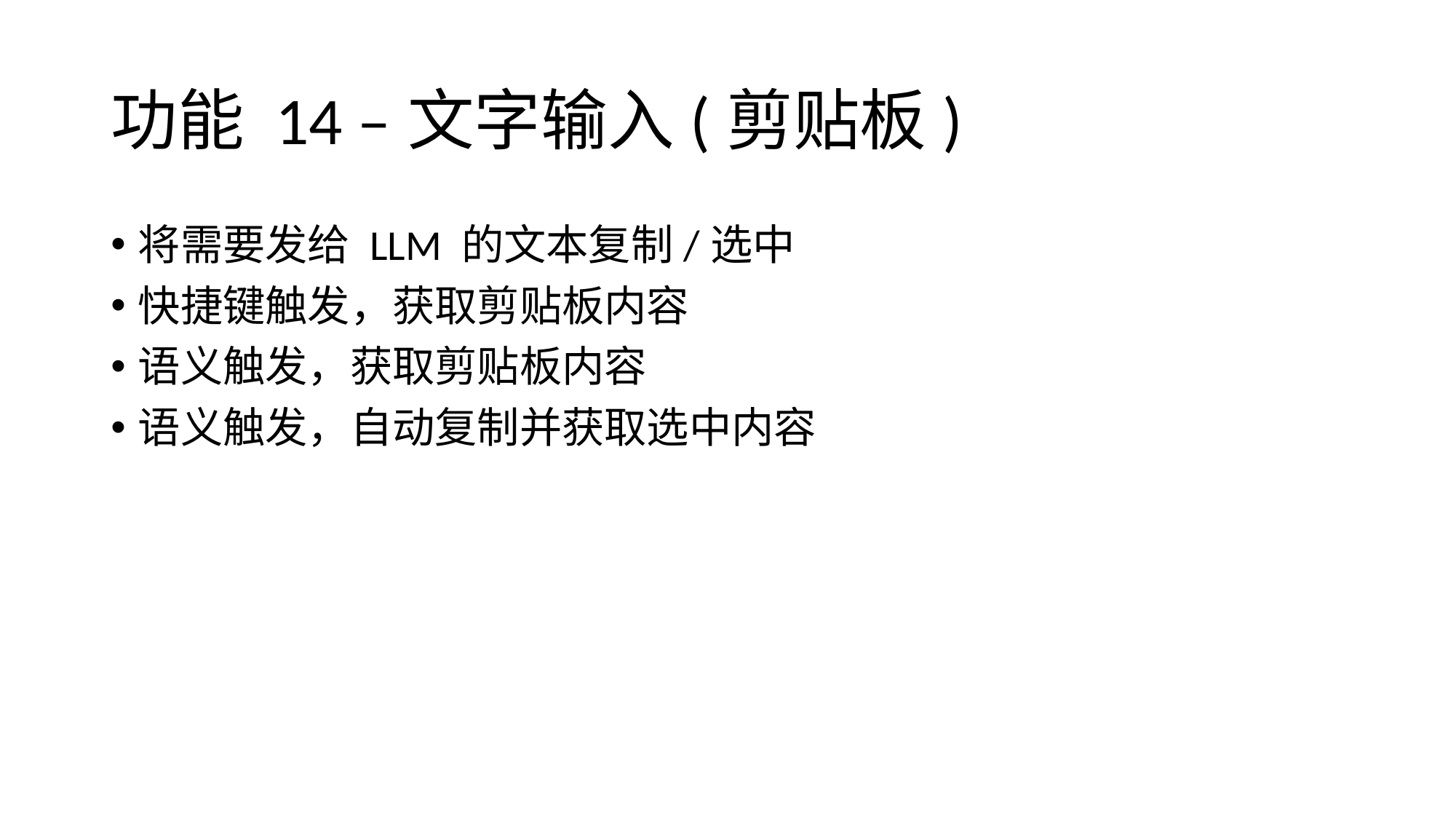

# 功能 14 –文字输入(剪贴板)
将需要发给 LLM 的文本复制/选中
快捷键触发，获取剪贴板内容
语义触发，获取剪贴板内容
语义触发，自动复制并获取选中内容